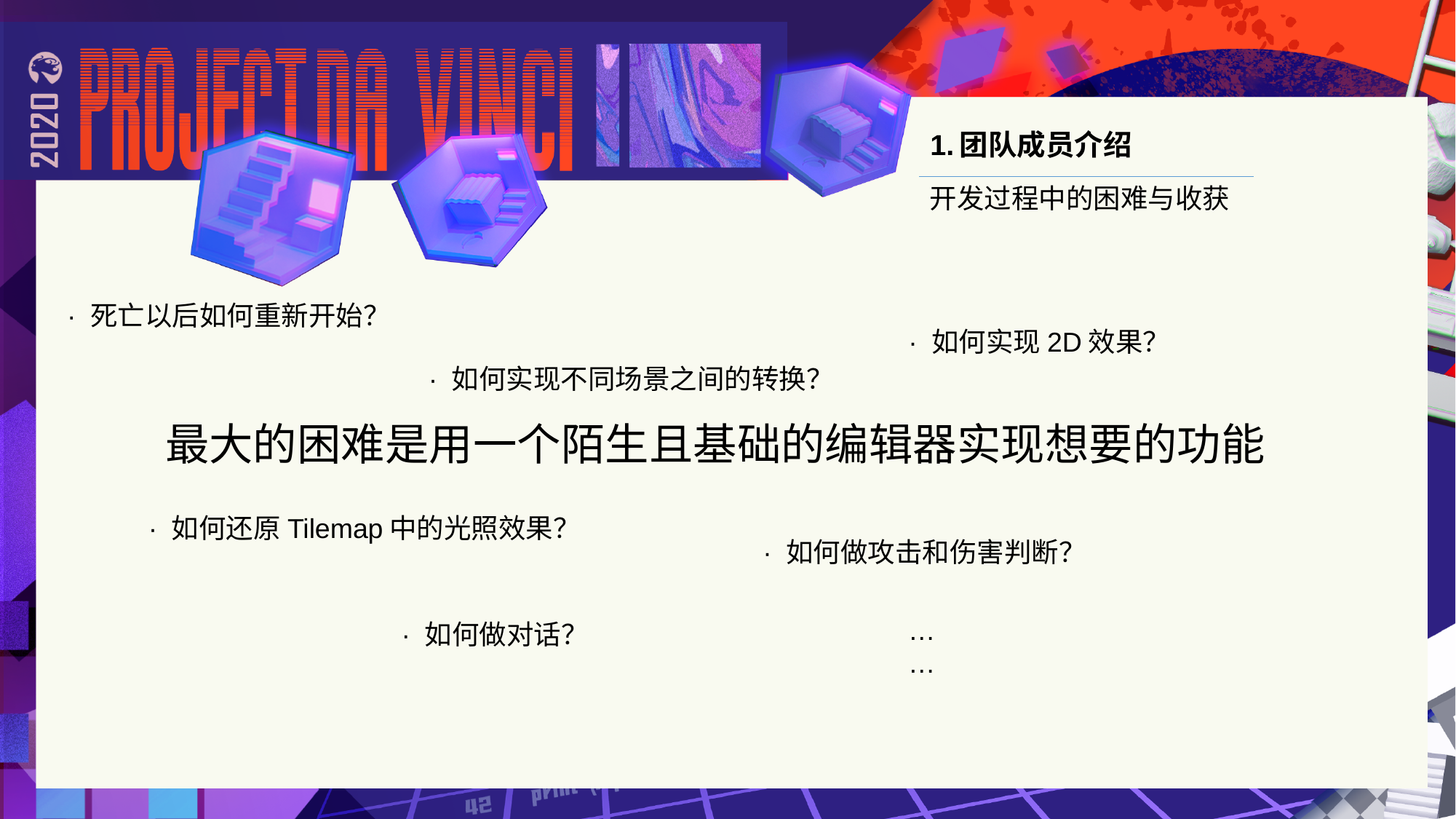

# 1.团队成员介绍
开发过程中的困难与收获
· 死亡以后如何重新开始？
· 如何实现2D效果？
· 如何实现不同场景之间的转换？
最大的困难是用一个陌生且基础的编辑器实现想要的功能
· 如何还原Tilemap中的光照效果？
· 如何做攻击和伤害判断？
……
· 如何做对话？